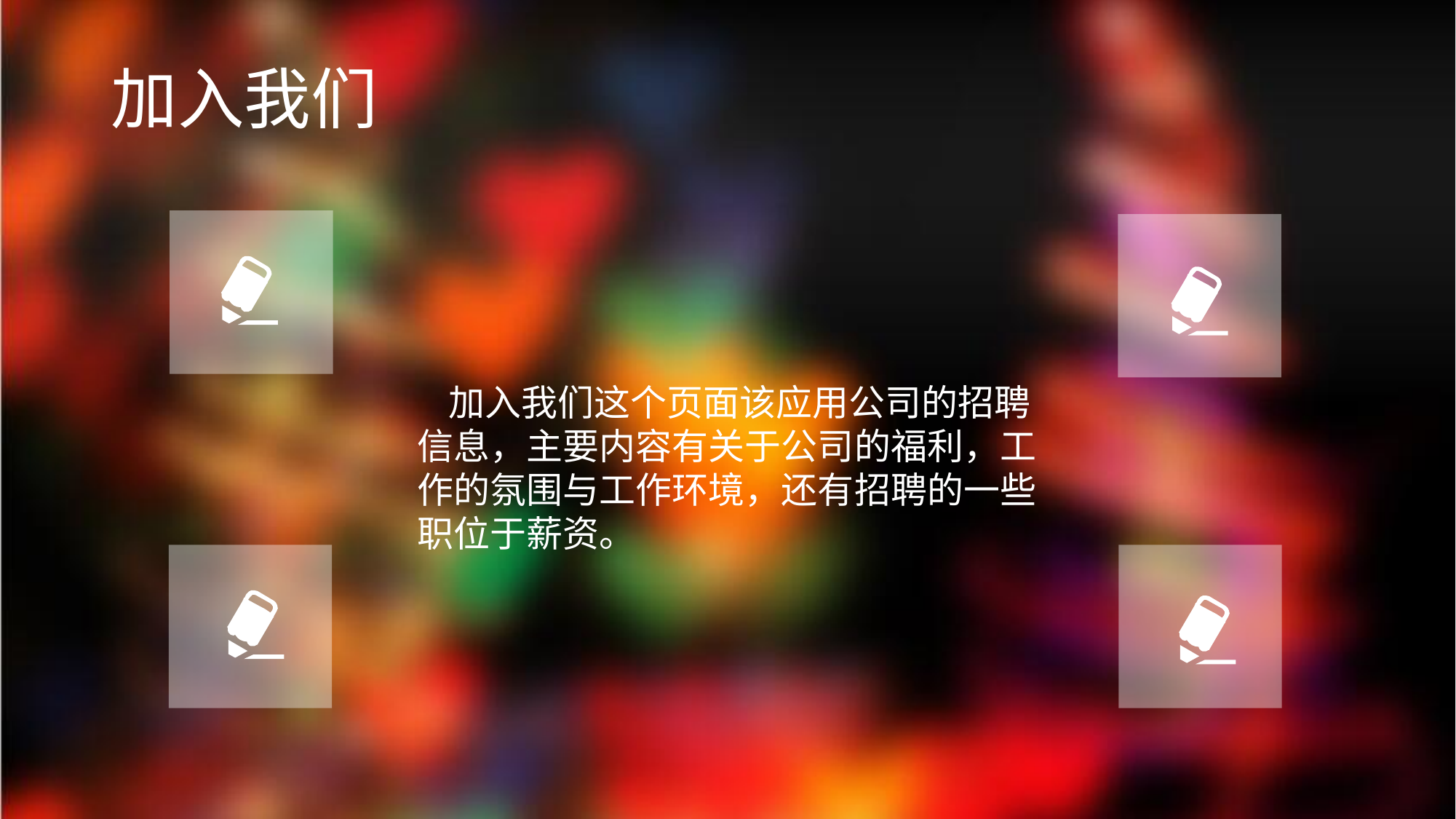

# 加入我们

    加入我们这个页面该应用公司的招聘信息，主要内容有关于公司的福利，工作的氛围与工作环境，还有招聘的一些职位于薪资。